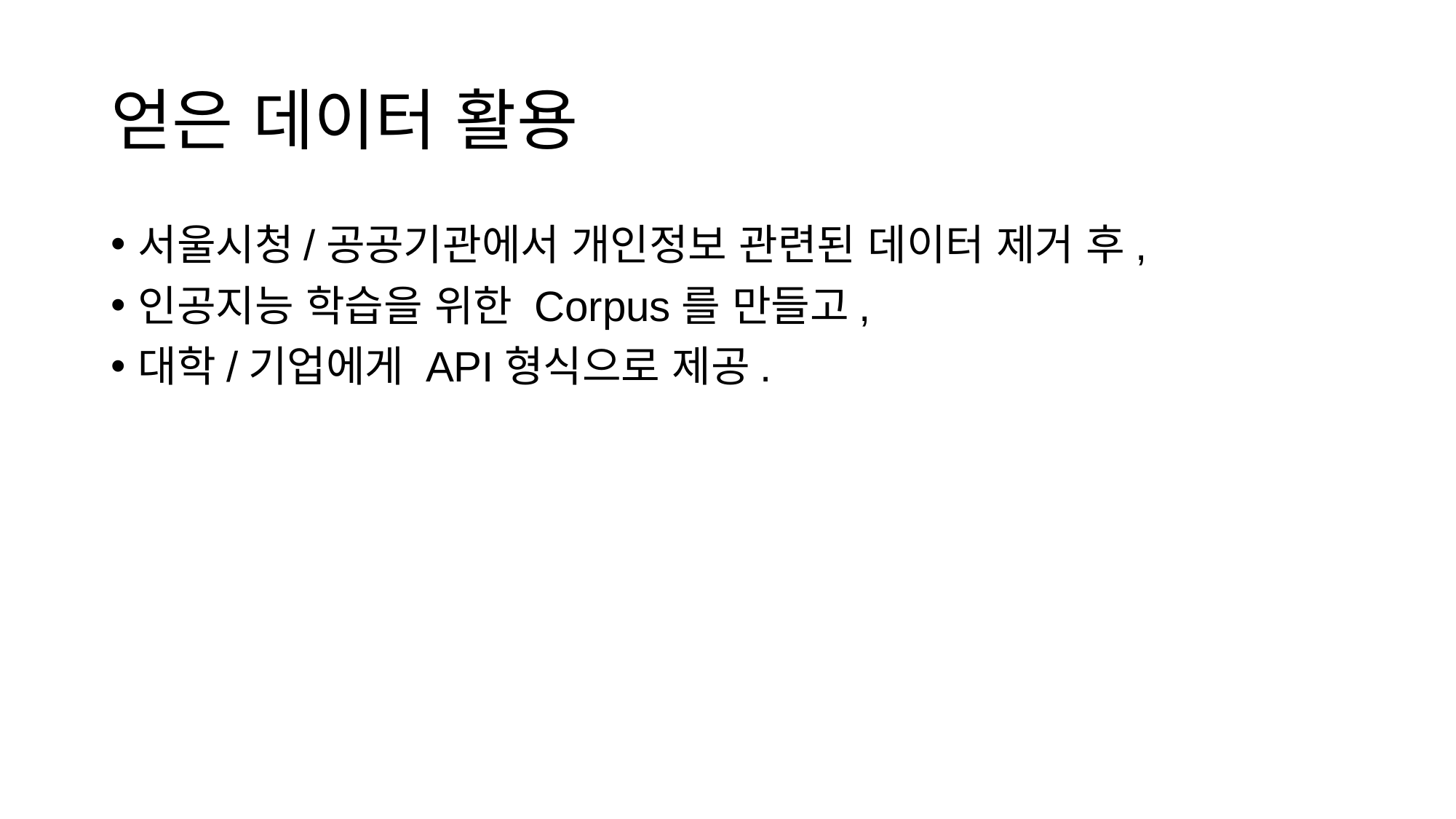

# 얻은 데이터 활용
서울시청/공공기관에서 개인정보 관련된 데이터 제거 후,
인공지능 학습을 위한 Corpus를 만들고,
대학/기업에게 API형식으로 제공.